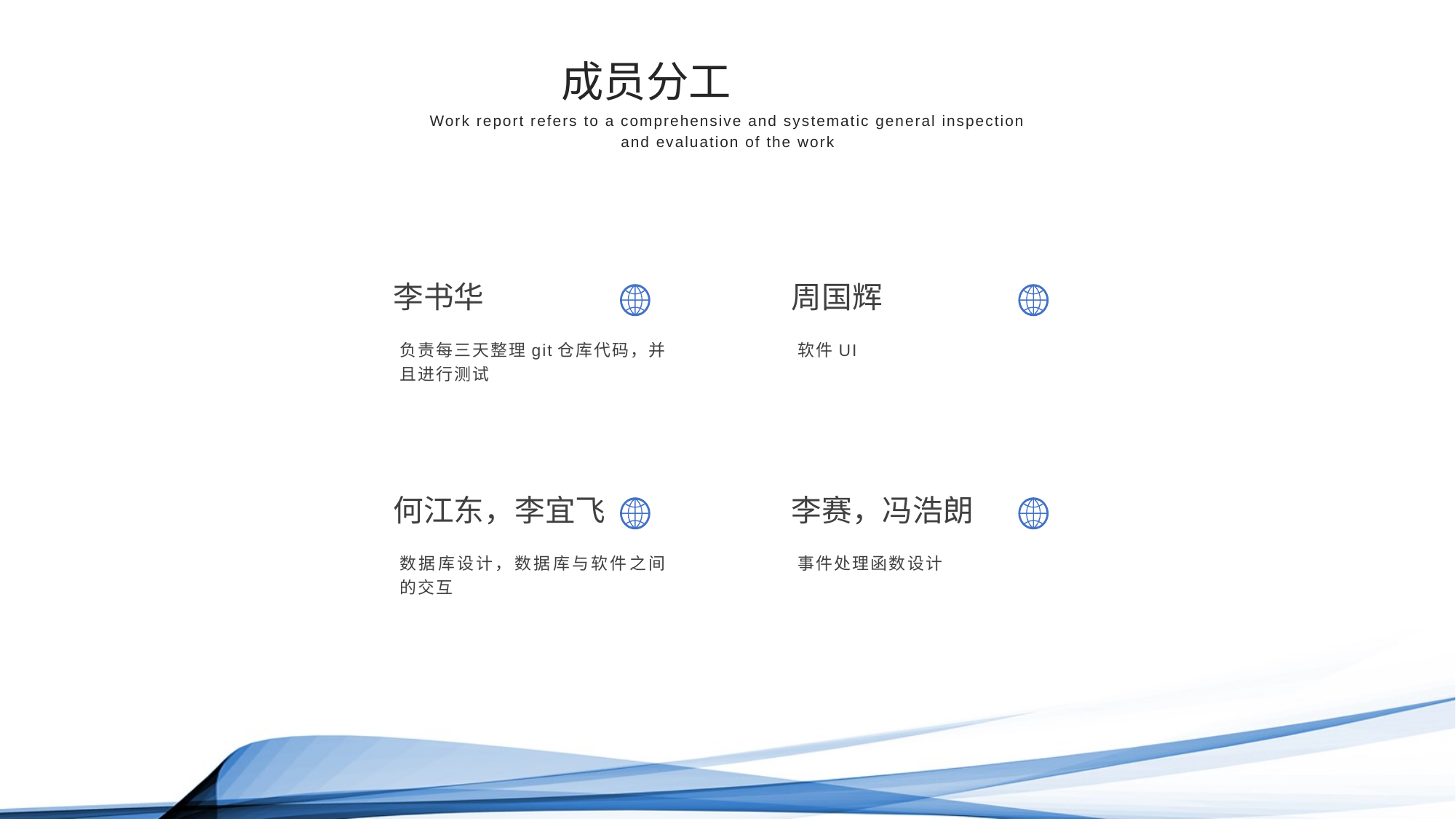

成员分工
Work report refers to a comprehensive and systematic general inspection and evaluation of the work
李书华
周国辉

负责每三天整理git仓库代码，并且进行测试
软件UI
何江东，李宜飞
李赛，冯浩朗

数据库设计，数据库与软件之间的交互
事件处理函数设计